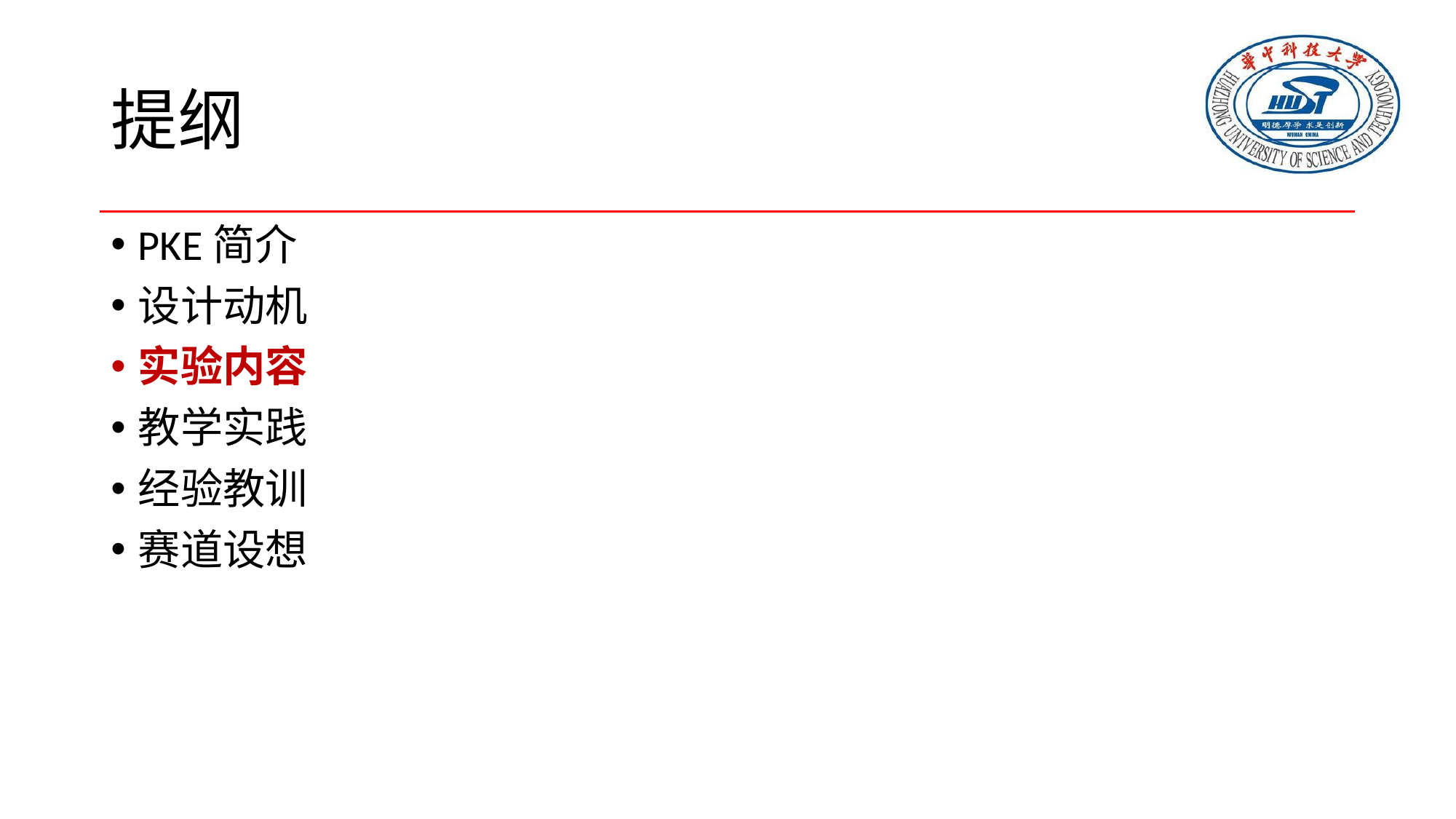

# 提纲
PKE简介
设计动机
实验内容
教学实践
经验教训
赛道设想